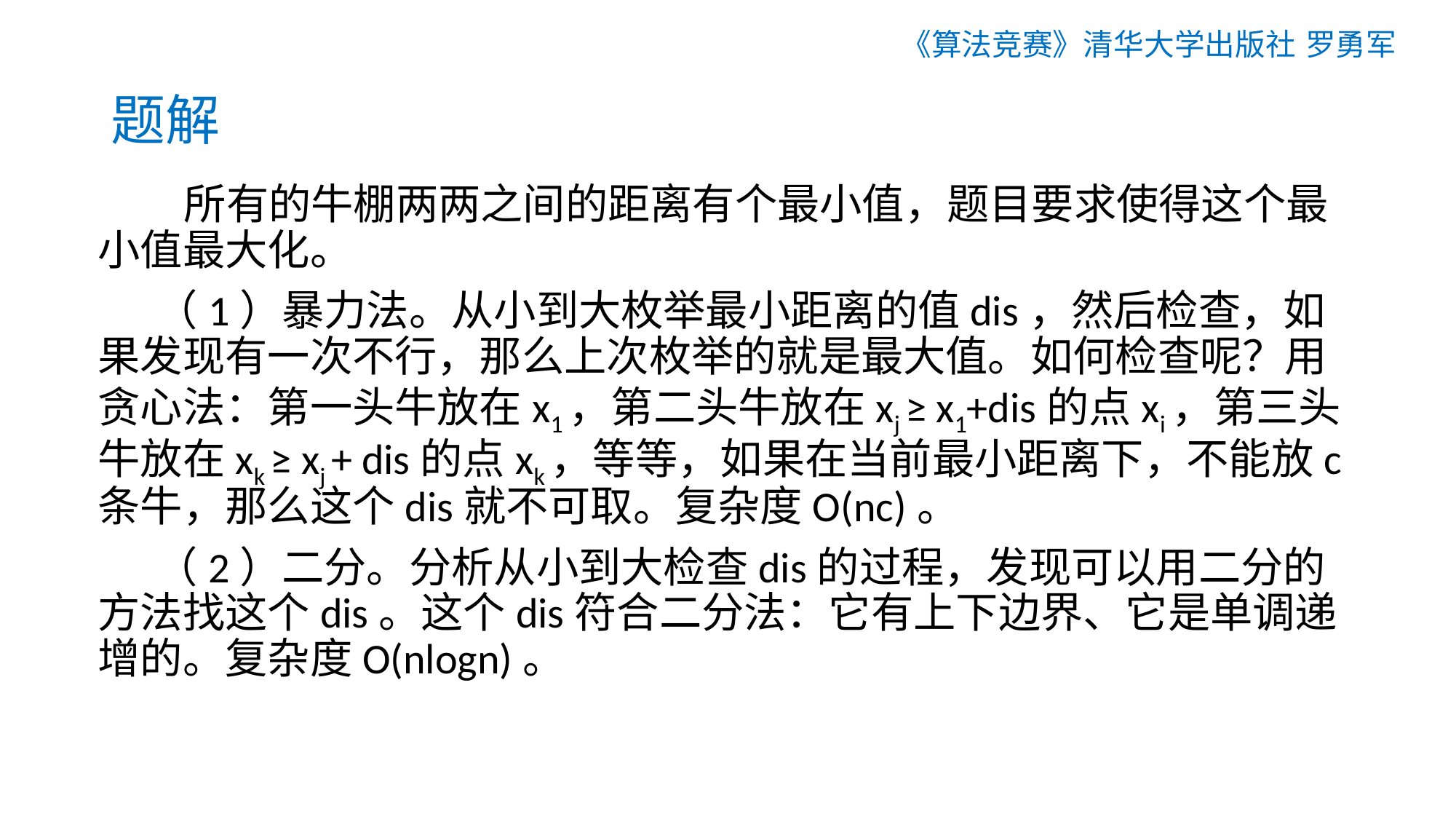

《算法竞赛》清华大学出版社 罗勇军
# 题解
        所有的牛棚两两之间的距离有个最小值，题目要求使得这个最小值最大化。
     （1）暴力法。从小到大枚举最小距离的值dis，然后检查，如果发现有一次不行，那么上次枚举的就是最大值。如何检查呢？用贪心法：第一头牛放在x1，第二头牛放在xj ≥ x1+dis的点xi，第三头牛放在xk ≥ xj + dis的点xk，等等，如果在当前最小距离下，不能放c条牛，那么这个dis就不可取。复杂度O(nc)。
     （2）二分。分析从小到大检查dis的过程，发现可以用二分的方法找这个dis。这个dis符合二分法：它有上下边界、它是单调递增的。复杂度O(nlogn)。